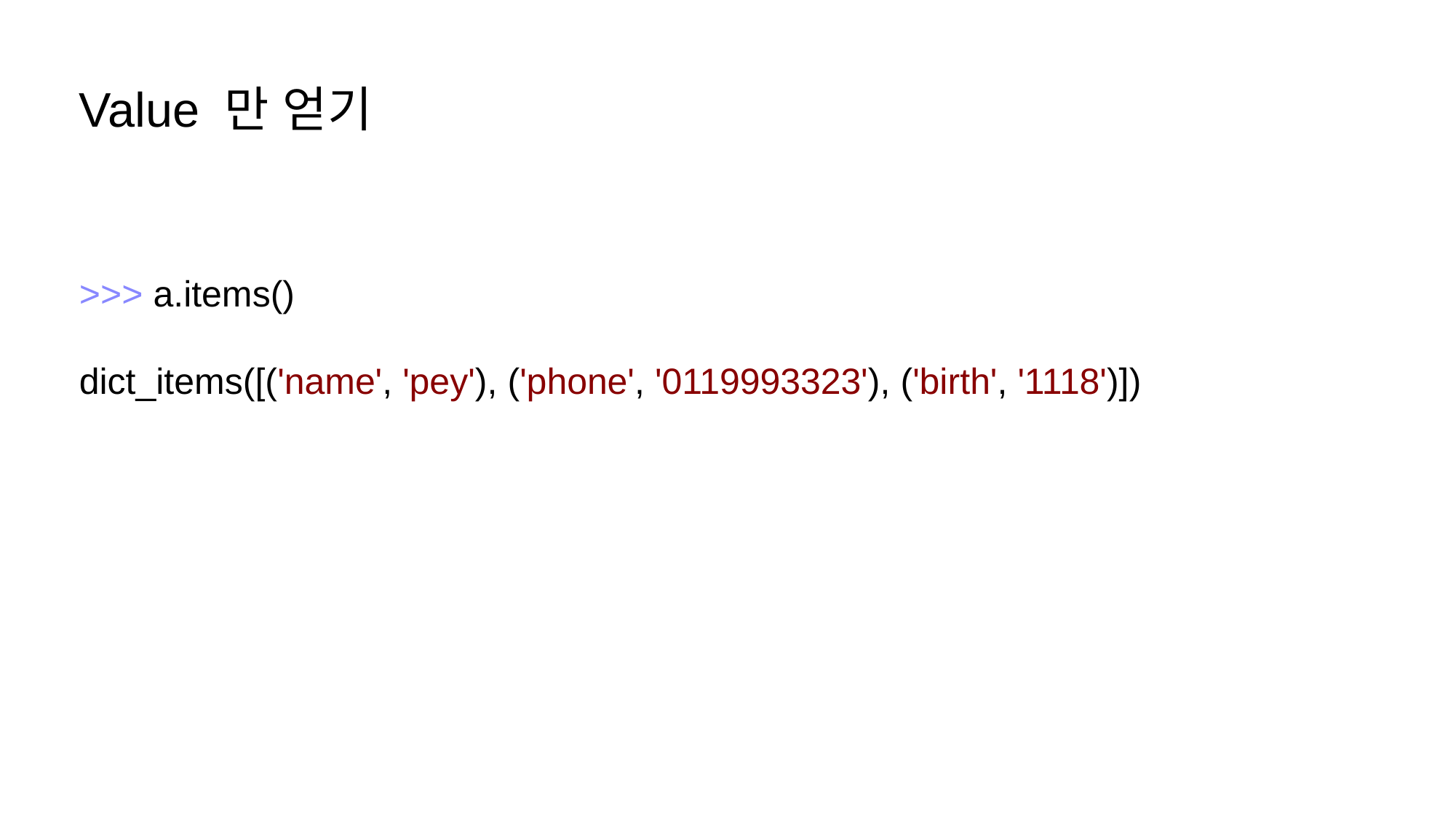

Value 만 얻기
>>> a.items()

dict_items([('name', 'pey'), ('phone', '0119993323'), ('birth', '1118')])